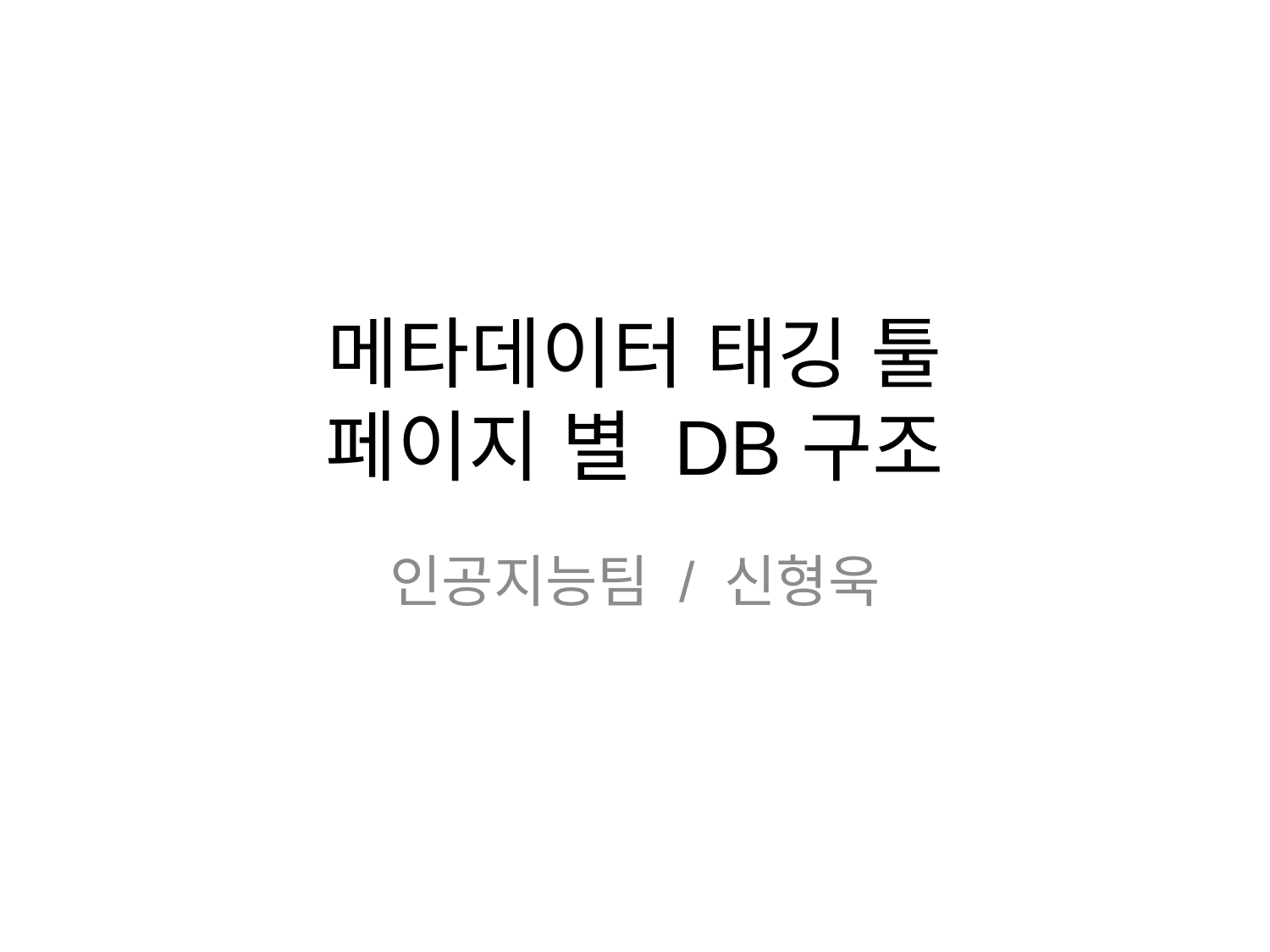

# 메타데이터 태깅 툴 페이지 별 DB구조
인공지능팀 / 신형욱